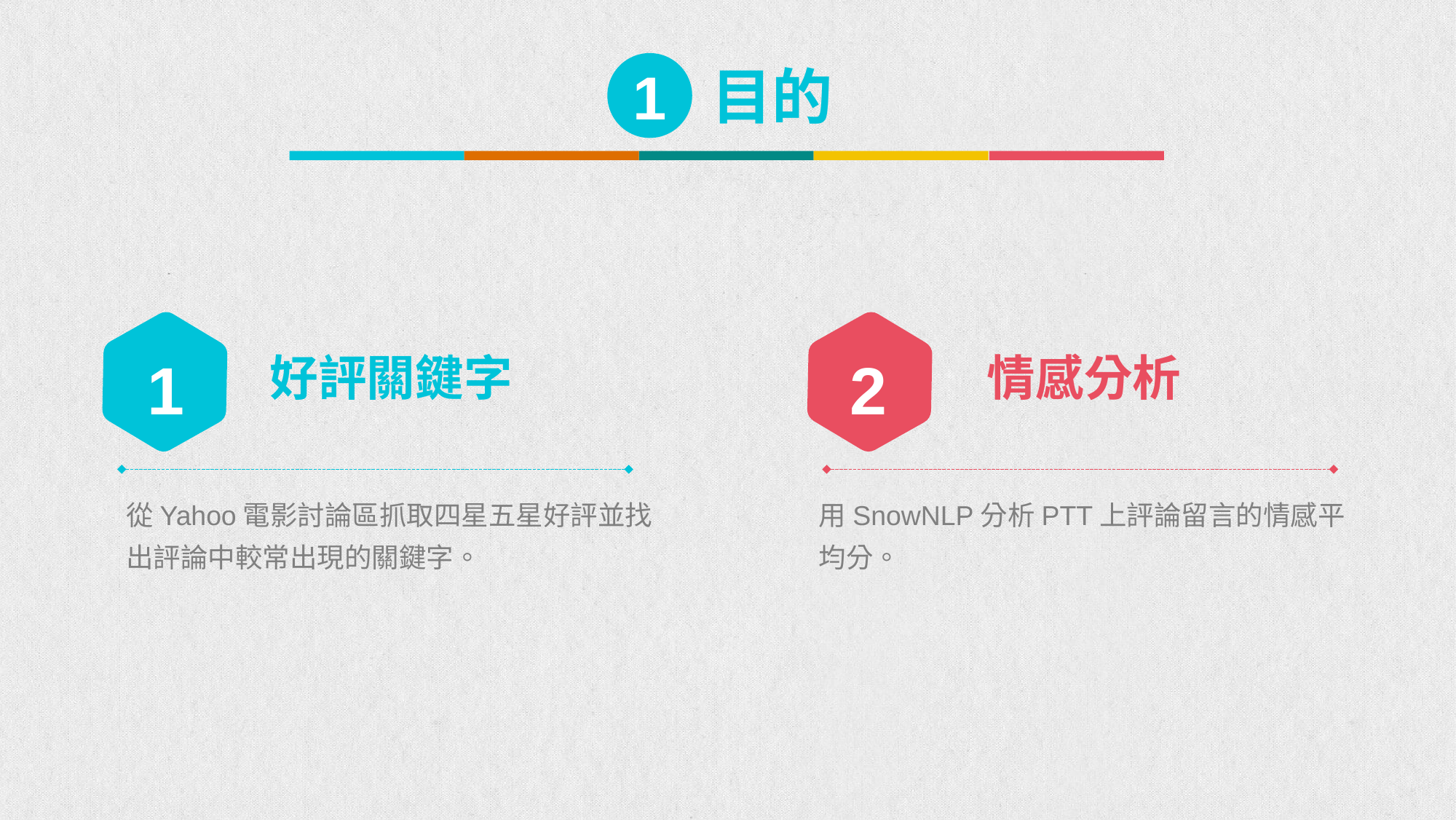

1
目的

情感分析
2
用SnowNLP分析PTT上評論留言的情感平均分。

好評關鍵字
1
從Yahoo電影討論區抓取四星五星好評並找出評論中較常出現的關鍵字。